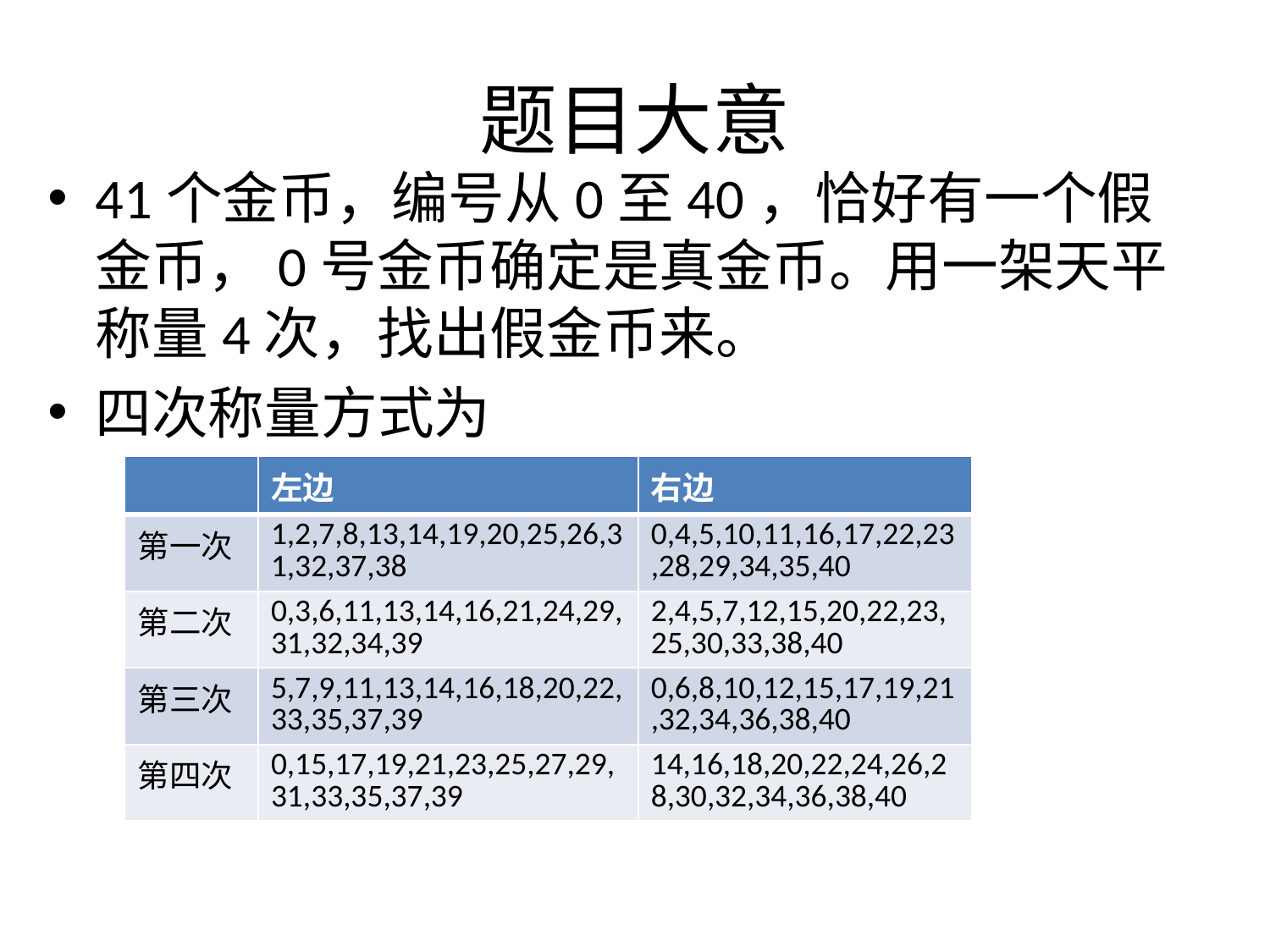

# 题目大意
41个金币，编号从0至40，恰好有一个假金币，0号金币确定是真金币。用一架天平称量4次，找出假金币来。
四次称量方式为
|  | 左边 | 右边 |
| --- | --- | --- |
| 第一次 | 1,2,7,8,13,14,19,20,25,26,31,32,37,38 | 0,4,5,10,11,16,17,22,23,28,29,34,35,40 |
| 第二次 | 0,3,6,11,13,14,16,21,24,29,31,32,34,39 | 2,4,5,7,12,15,20,22,23,25,30,33,38,40 |
| 第三次 | 5,7,9,11,13,14,16,18,20,22,33,35,37,39 | 0,6,8,10,12,15,17,19,21,32,34,36,38,40 |
| 第四次 | 0,15,17,19,21,23,25,27,29,31,33,35,37,39 | 14,16,18,20,22,24,26,28,30,32,34,36,38,40 |